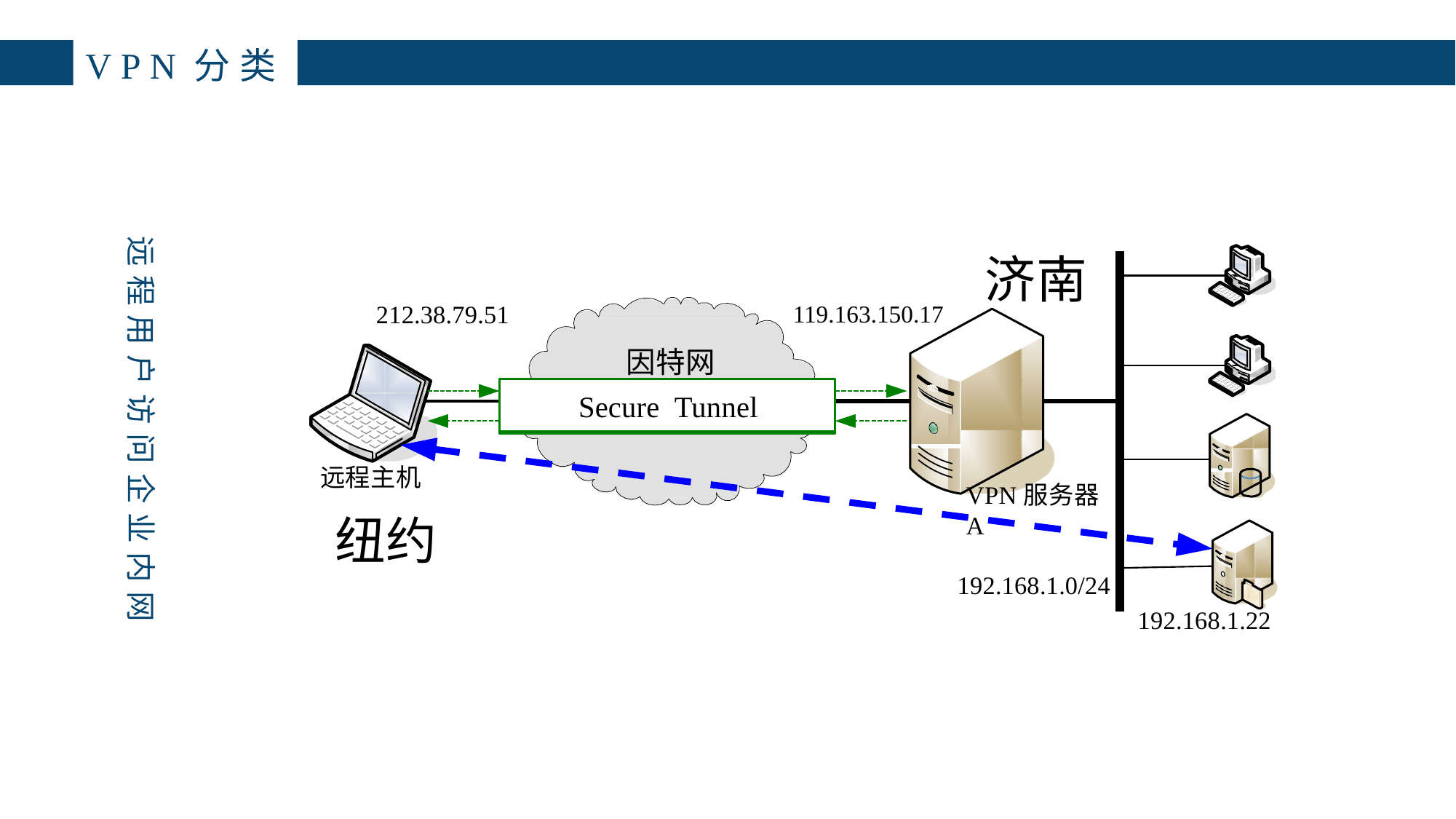

# VPN分类
远程用户访问企业内网

济南

212.38.79.51
119.163.150.17

因特网

Secure Tunnel

远程主机

VPN服务器A

纽约

192.168.1.0/24
192.168.1.22